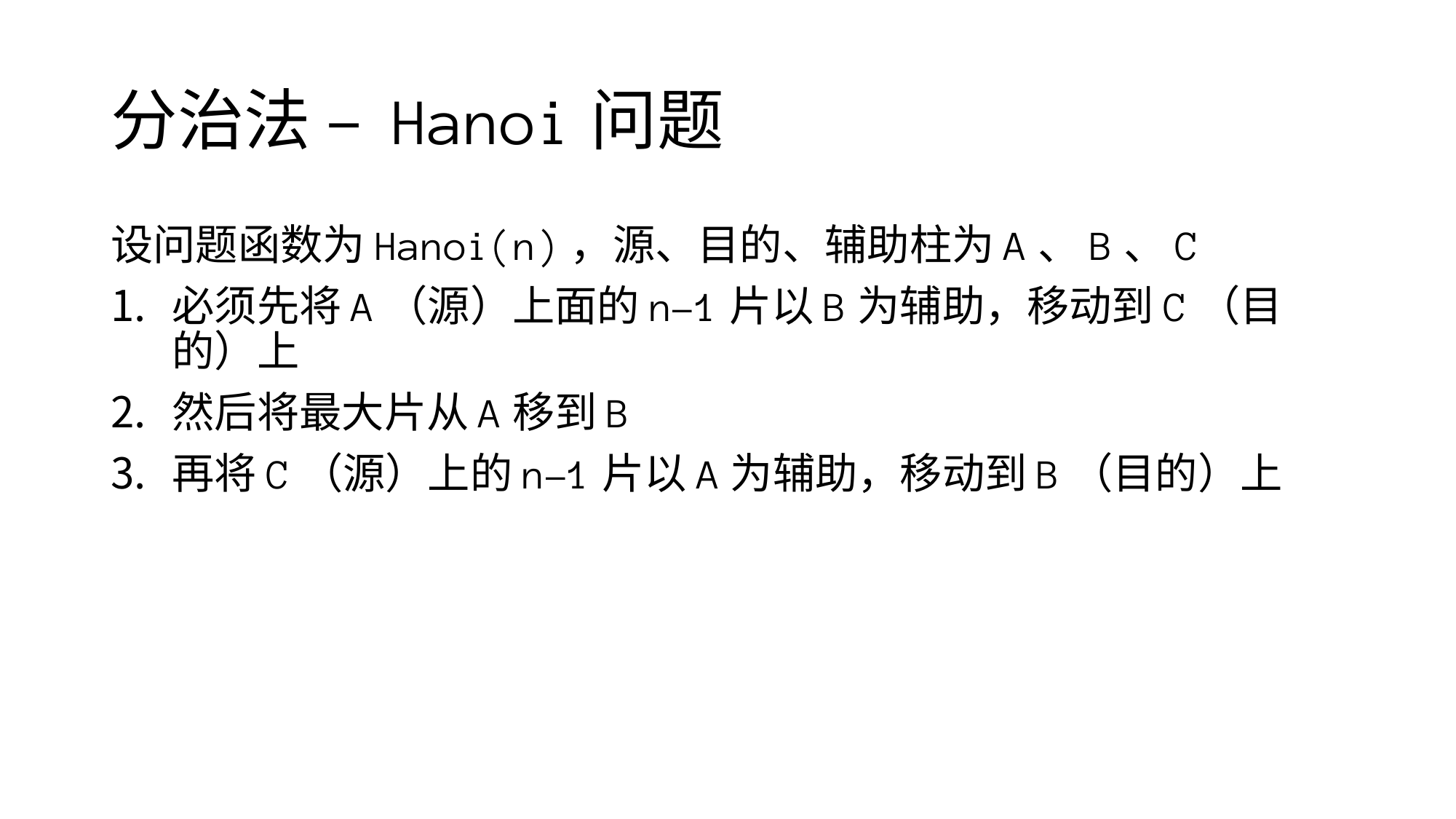

# 分治法 – Hanoi问题
设问题函数为Hanoi(n)，源、目的、辅助柱为A、B、C
必须先将A（源）上面的n-1片以B为辅助，移动到C（目的）上
然后将最大片从A移到B
再将C（源）上的n-1片以A为辅助，移动到B（目的）上